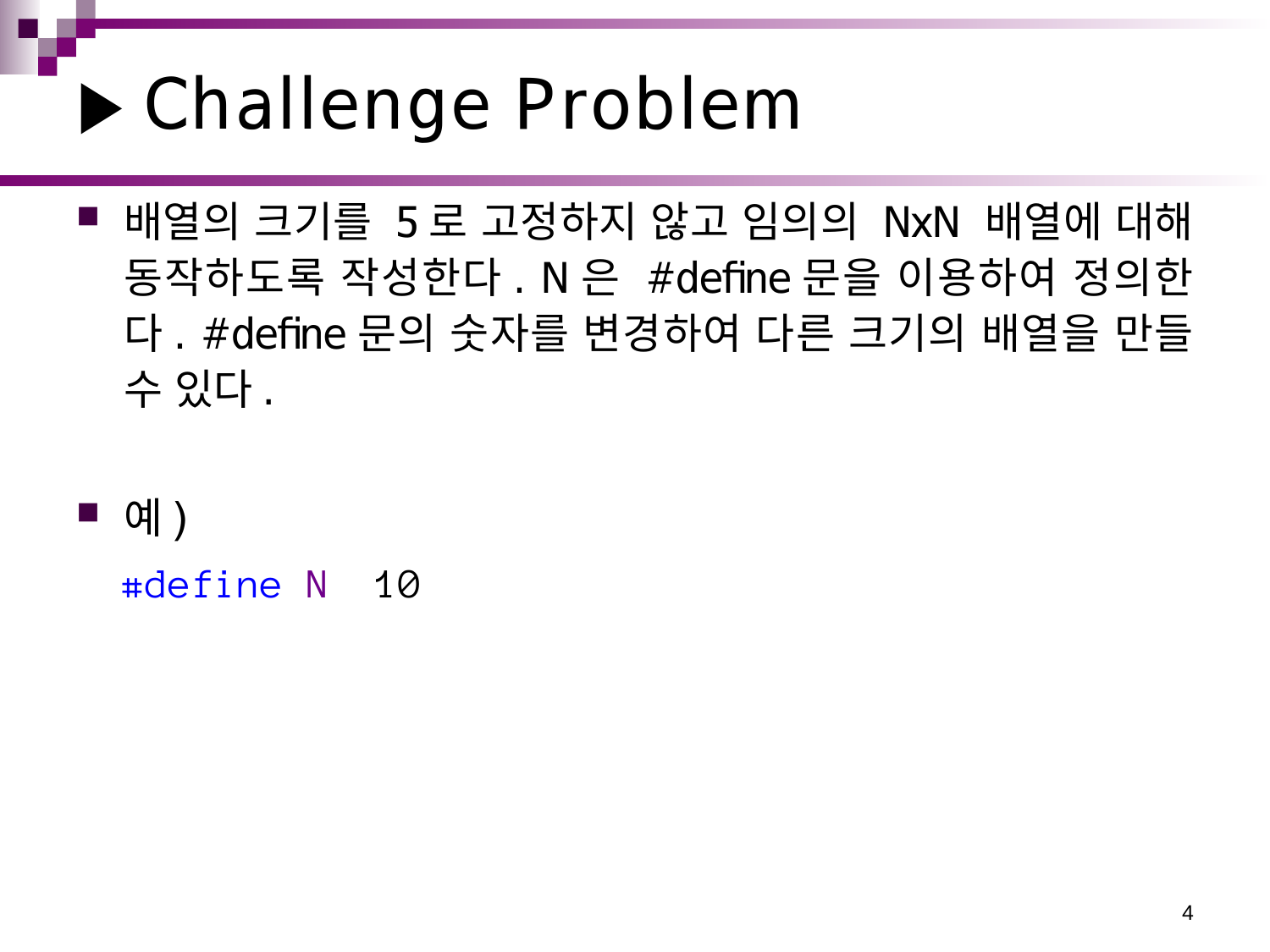

# ▶ Challenge Problem
배열의 크기를 5로 고정하지 않고 임의의 NxN 배열에 대해 동작하도록 작성한다. N은 #define문을 이용하여 정의한다. #define문의 숫자를 변경하여 다른 크기의 배열을 만들 수 있다.

예)
  #define N  10

4